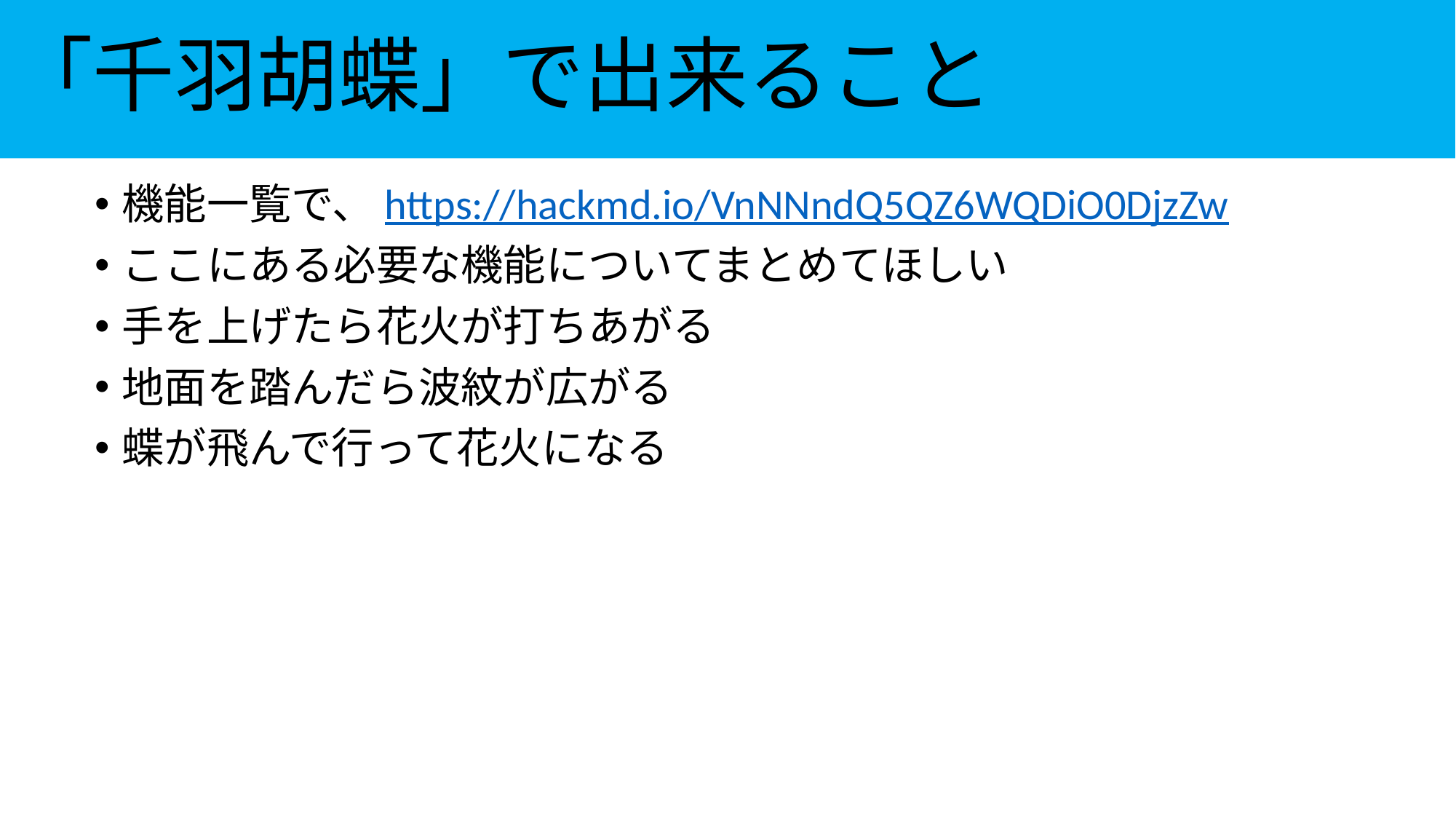

# 「千羽胡蝶」で出来ること
機能一覧で、https://hackmd.io/VnNNndQ5QZ6WQDiO0DjzZw
ここにある必要な機能についてまとめてほしい
手を上げたら花火が打ちあがる
地面を踏んだら波紋が広がる
蝶が飛んで行って花火になる